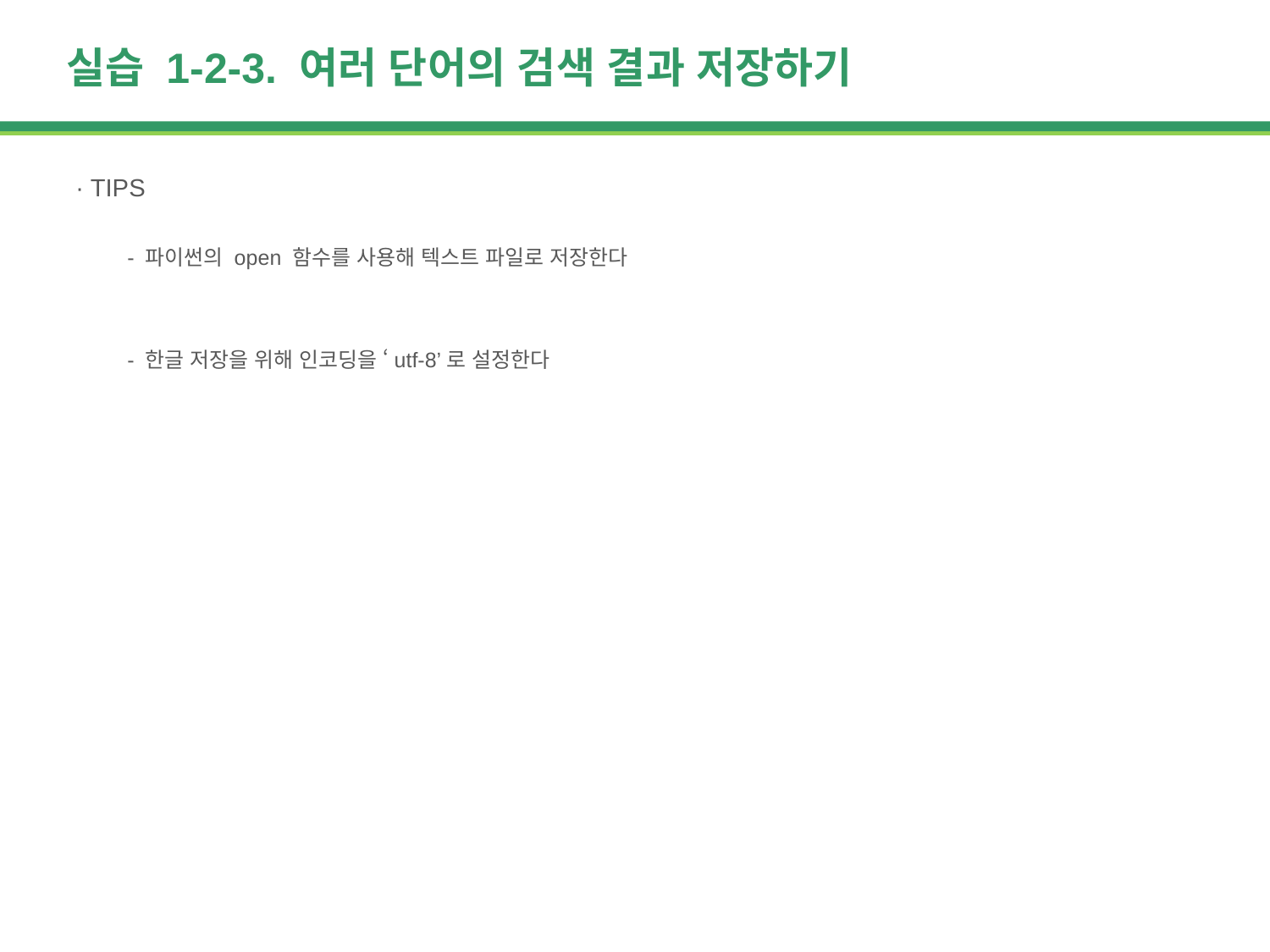

실습 1-2-3. 여러 단어의 검색 결과 저장하기

∙ TIPS
- 파이썬의 open 함수를 사용해 텍스트 파일로 저장한다
- 한글 저장을 위해 인코딩을 ‘utf-8’로 설정한다